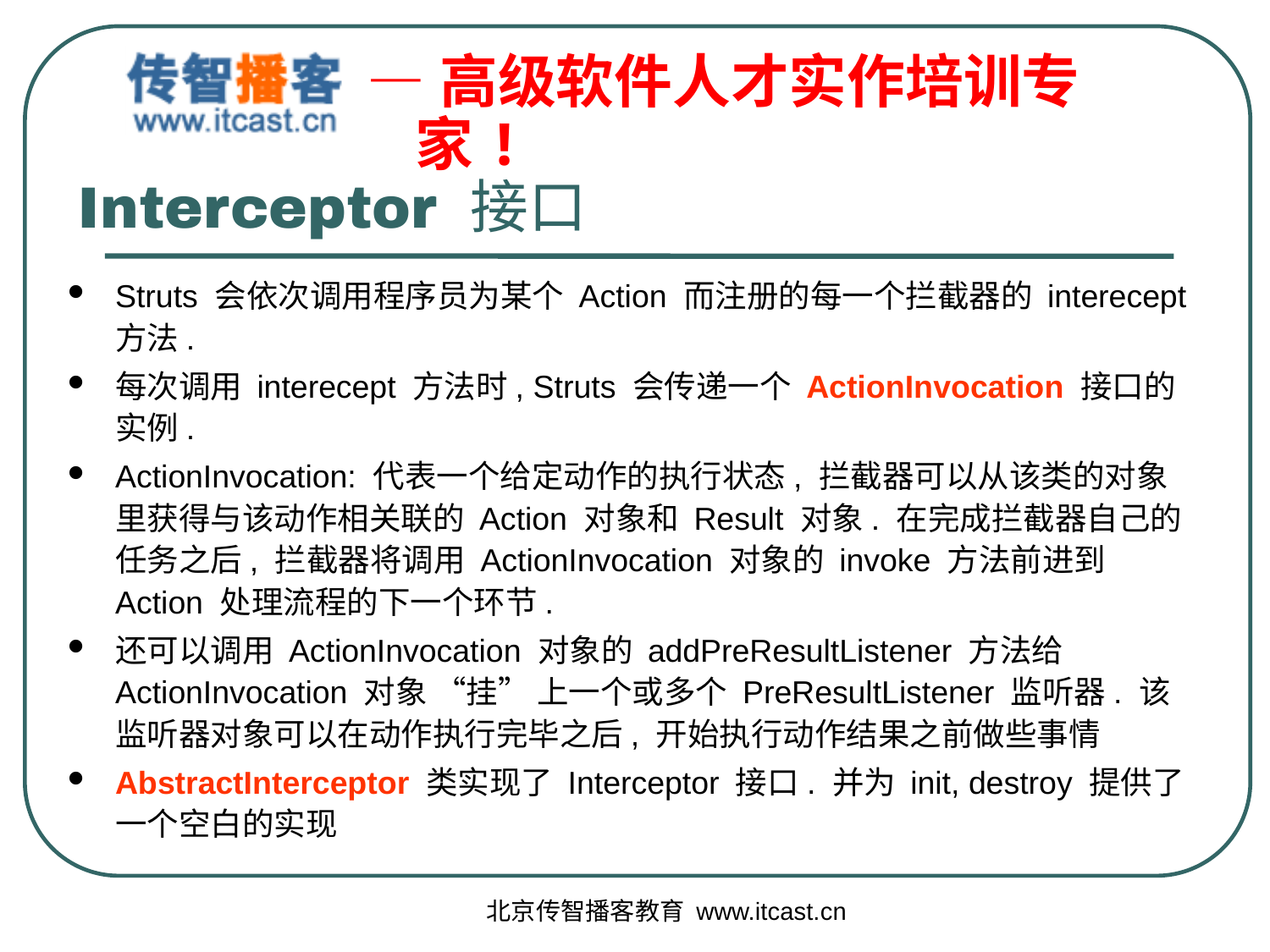

Interceptor 接口
Struts 会依次调用程序员为某个 Action 而注册的每一个拦截器的 interecept 方法.
每次调用 interecept 方法时, Struts 会传递一个 ActionInvocation 接口的实例.
ActionInvocation: 代表一个给定动作的执行状态, 拦截器可以从该类的对象里获得与该动作相关联的 Action 对象和 Result 对象. 在完成拦截器自己的任务之后, 拦截器将调用 ActionInvocation 对象的 invoke 方法前进到 Action 处理流程的下一个环节.
还可以调用 ActionInvocation 对象的 addPreResultListener 方法给 ActionInvocation 对象 “挂” 上一个或多个 PreResultListener 监听器. 该监听器对象可以在动作执行完毕之后, 开始执行动作结果之前做些事情
AbstractInterceptor 类实现了 Interceptor 接口. 并为 init, destroy 提供了一个空白的实现
北京传智播客教育 www.itcast.cn